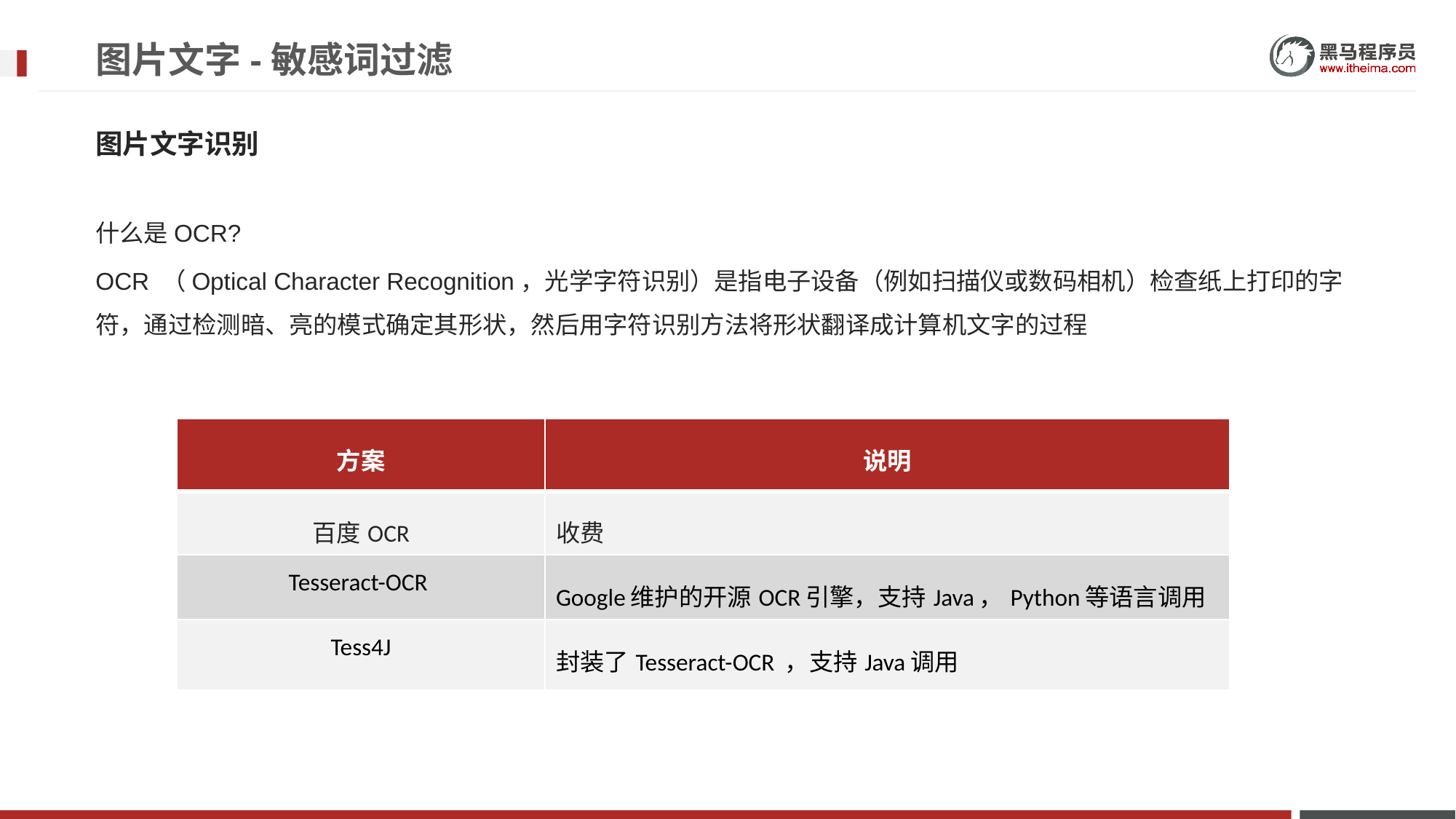

# 图片文字-敏感词过滤
图片文字识别
什么是OCR?
OCR （Optical Character Recognition，光学字符识别）是指电子设备（例如扫描仪或数码相机）检查纸上打印的字符，通过检测暗、亮的模式确定其形状，然后用字符识别方法将形状翻译成计算机文字的过程
| 方案 | 说明 |
| --- | --- |
| 百度OCR | 收费 |
| Tesseract-OCR | Google维护的开源OCR引擎，支持Java，Python等语言调用 |
| Tess4J | 封装了Tesseract-OCR ，支持Java调用 |